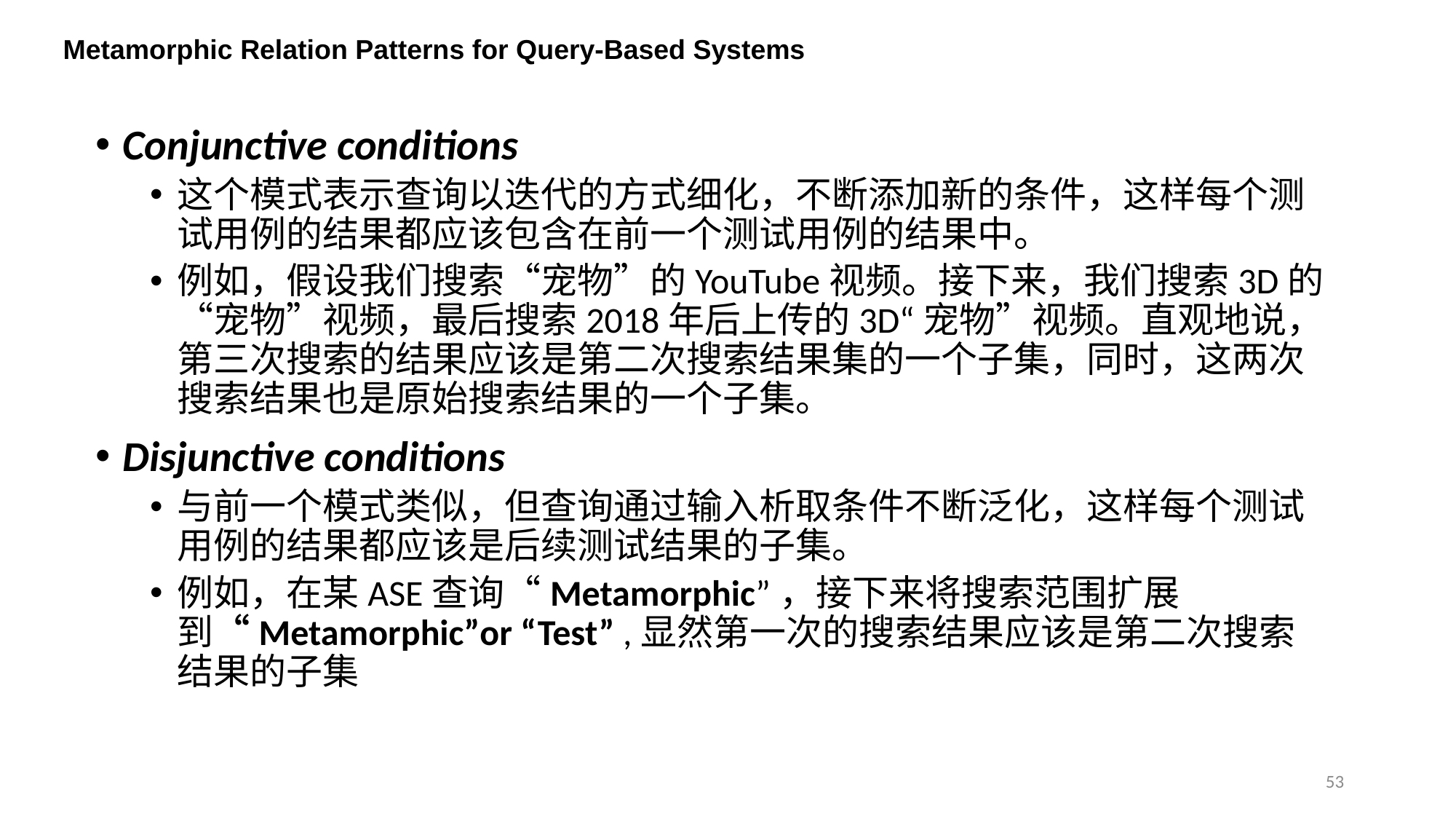

Metamorphic Relation Patterns for Query-Based Systems
Conjunctive conditions
这个模式表示查询以迭代的方式细化，不断添加新的条件，这样每个测试用例的结果都应该包含在前一个测试用例的结果中。
例如，假设我们搜索“宠物”的YouTube视频。接下来，我们搜索3D的“宠物”视频，最后搜索2018年后上传的3D“宠物”视频。直观地说，第三次搜索的结果应该是第二次搜索结果集的一个子集，同时，这两次搜索结果也是原始搜索结果的一个子集。
Disjunctive conditions
与前一个模式类似，但查询通过输入析取条件不断泛化，这样每个测试用例的结果都应该是后续测试结果的子集。
例如，在某ASE查询“Metamorphic”，接下来将搜索范围扩展到“Metamorphic”or “Test” ,显然第一次的搜索结果应该是第二次搜索结果的子集

53